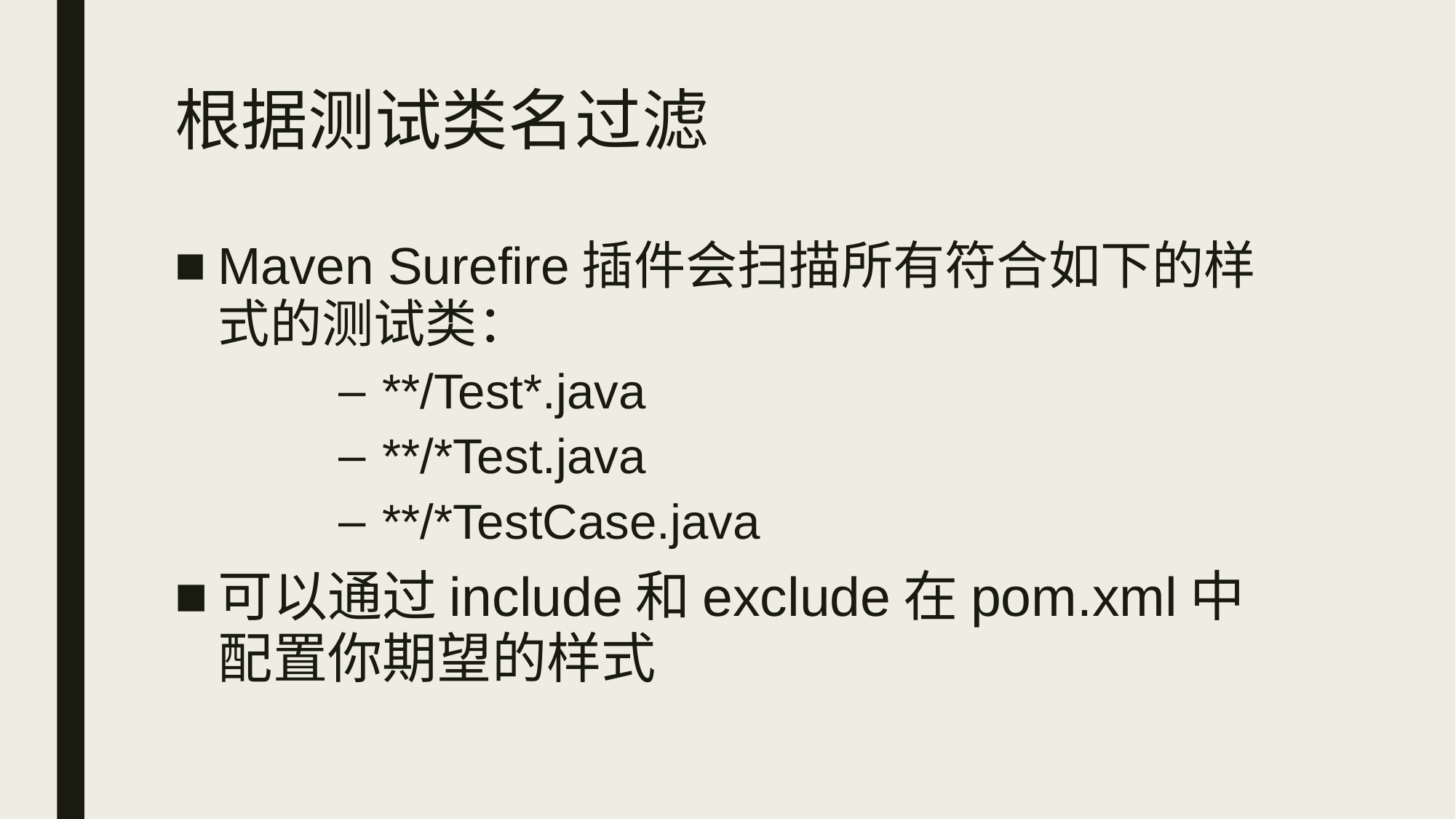

# 根据测试类名过滤

Maven Surefire插件会扫描所有符合如下的样式的测试类：
**/Test*.java
**/*Test.java
**/*TestCase.java
可以通过include和exclude在pom.xml中配置你期望的样式